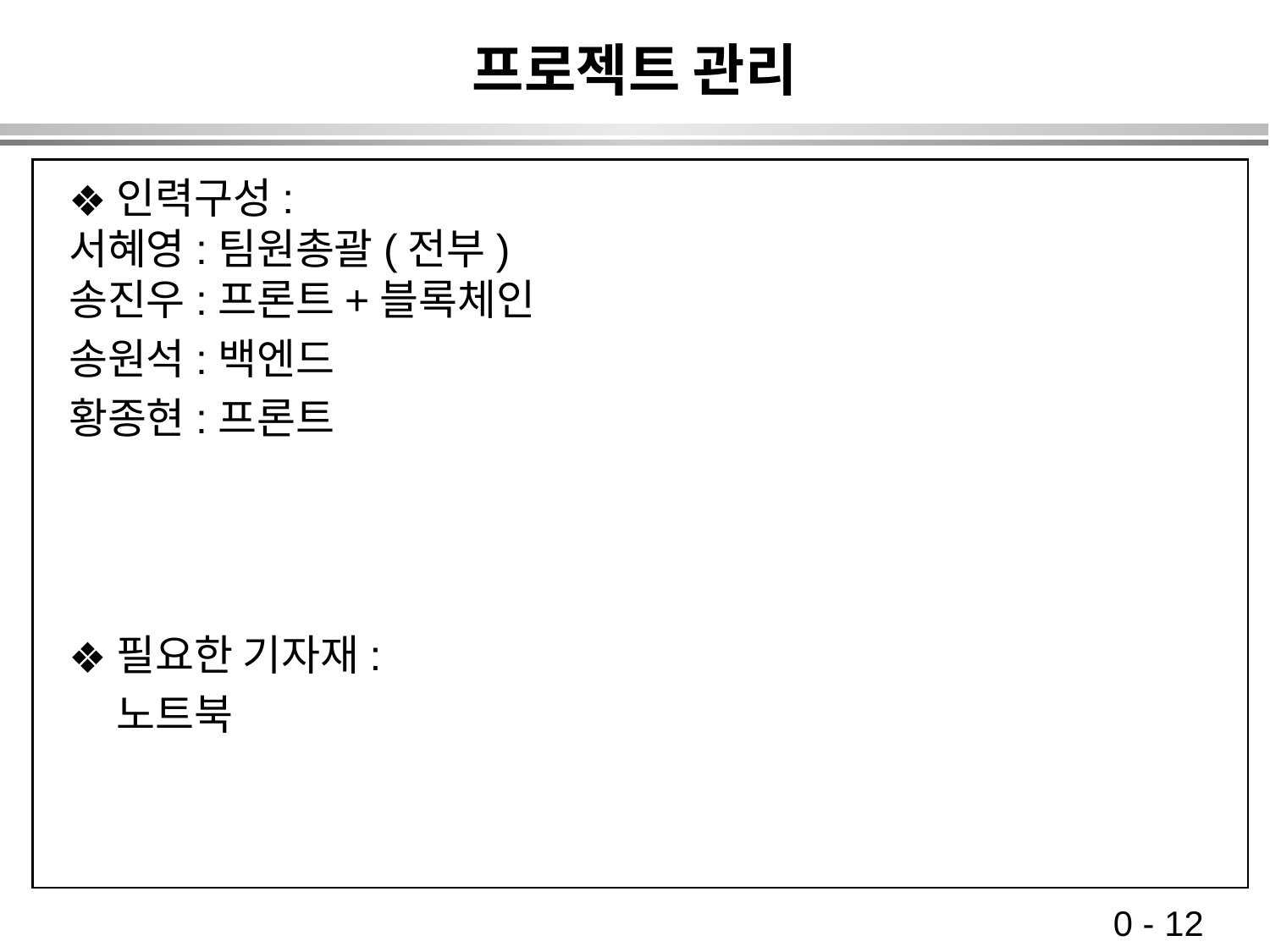

# 프로젝트 관리
인력구성:
서혜영:팀원총괄(전부)
송진우:프론트+블록체인
송원석:백엔드
황종현:프론트

필요한 기자재:
노트북